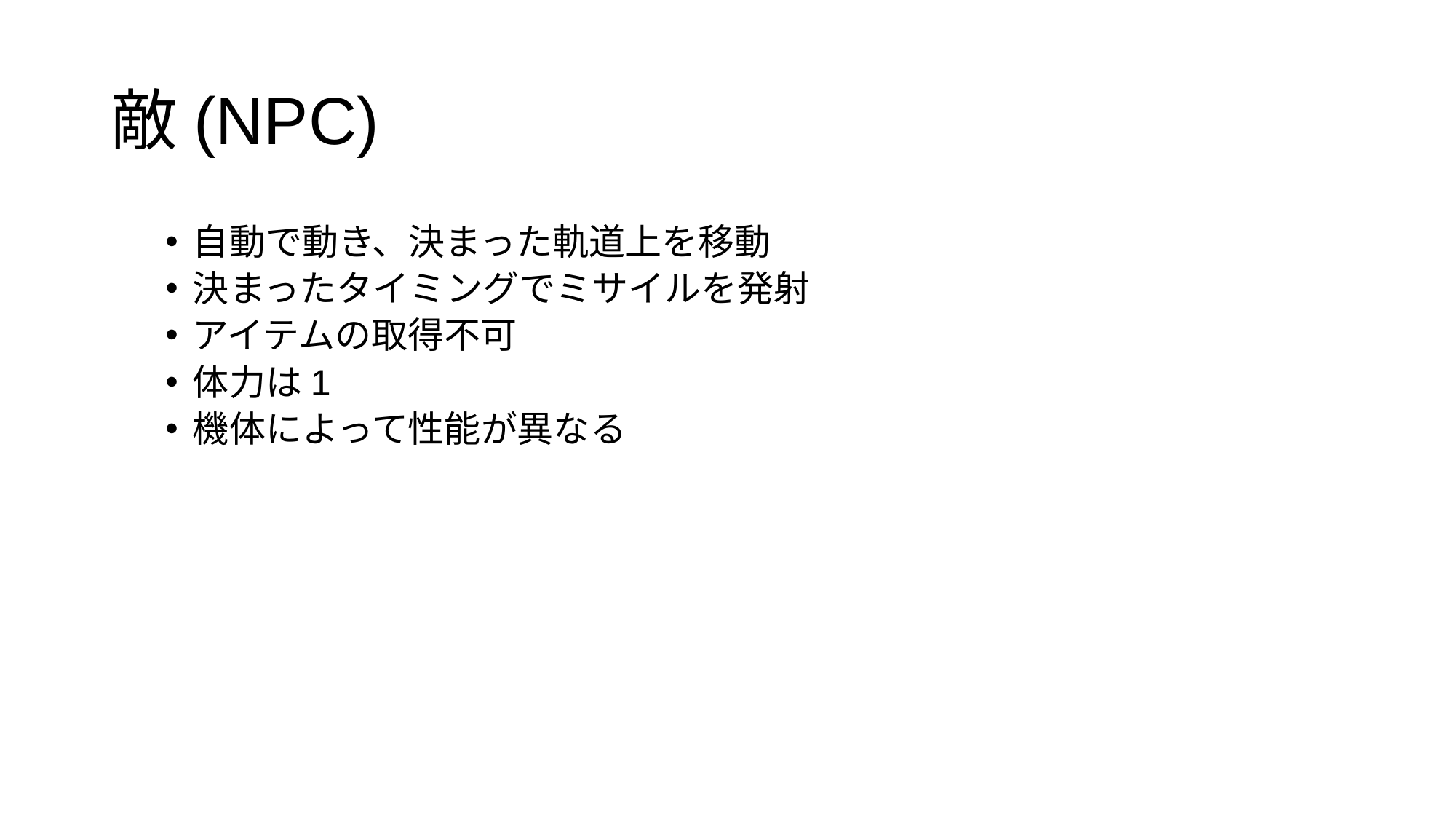

# 敵(NPC)
自動で動き、決まった軌道上を移動
決まったタイミングでミサイルを発射
アイテムの取得不可
体力は1
機体によって性能が異なる